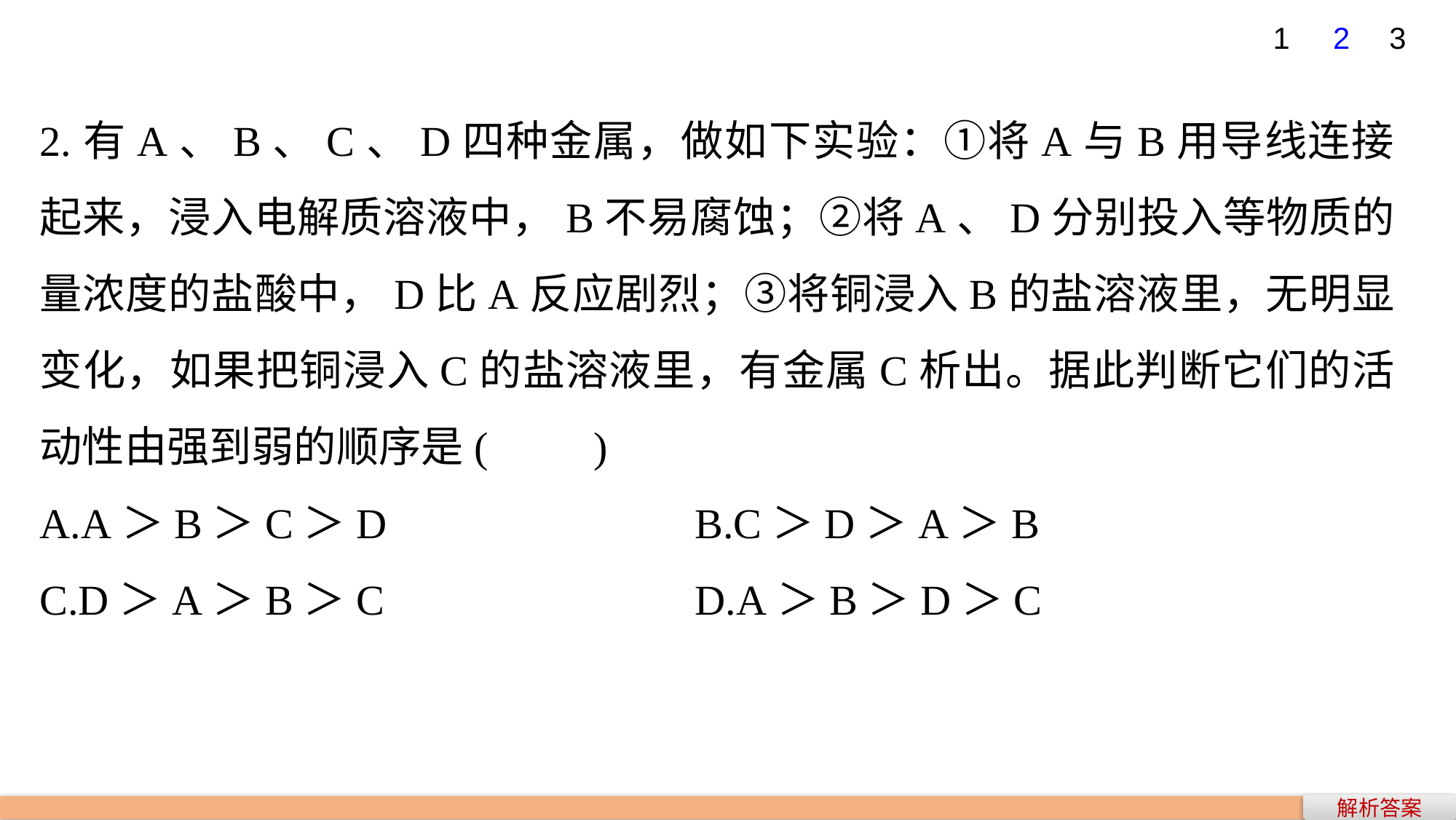

1
2
3
2.有A、B、C、D四种金属，做如下实验：①将A与B用导线连接起来，浸入电解质溶液中，B不易腐蚀；②将A、D分别投入等物质的量浓度的盐酸中，D比A反应剧烈；③将铜浸入B的盐溶液里，无明显变化，如果把铜浸入C的盐溶液里，有金属C析出。据此判断它们的活动性由强到弱的顺序是(　　)
A.A＞B＞C＞D  			B.C＞D＞A＞B
C.D＞A＞B＞C  			D.A＞B＞D＞C
解析答案